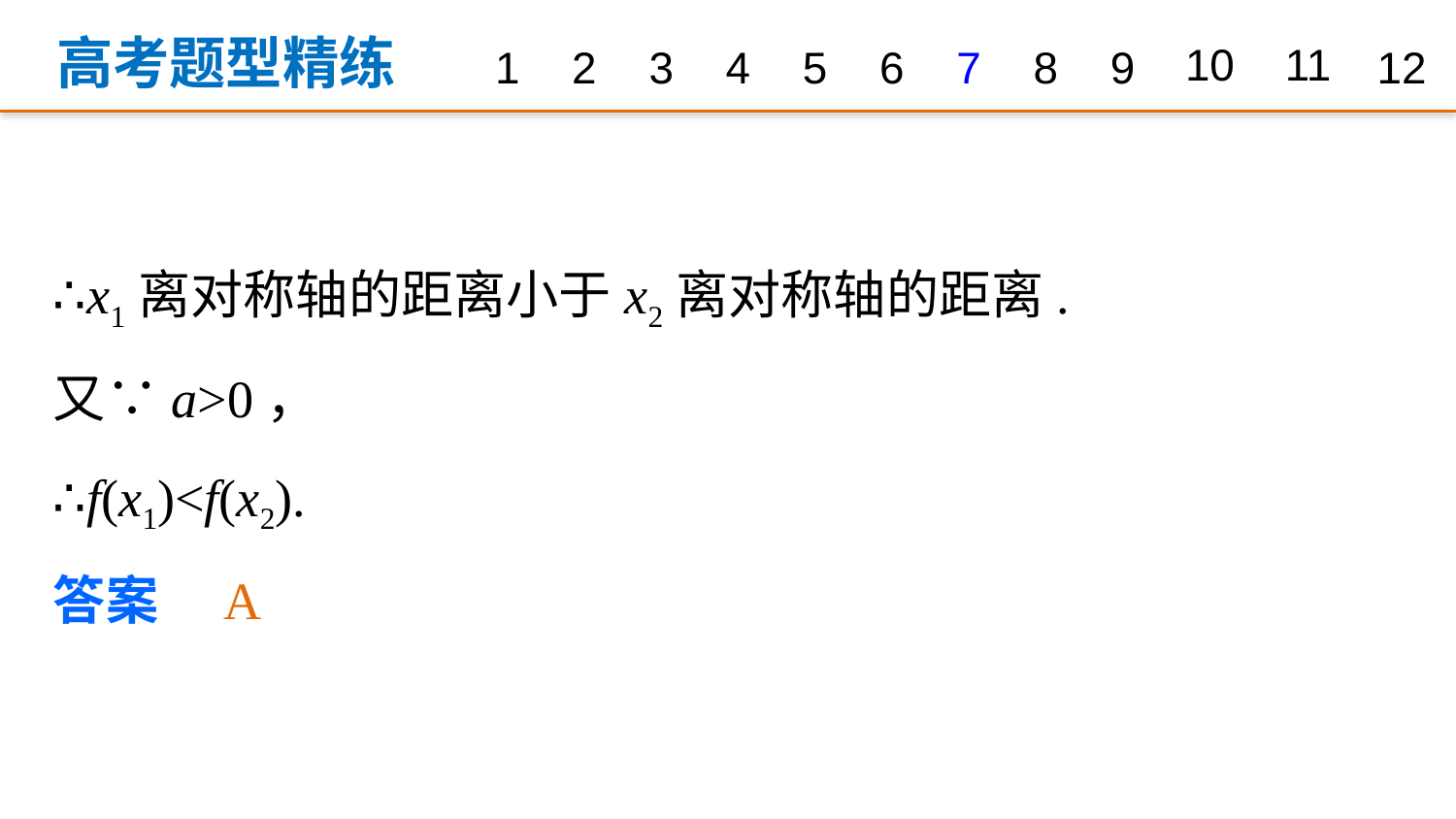

高考题型精练
1
2
3
4
5
6
7
8
9
10
11
12
∴x1离对称轴的距离小于x2离对称轴的距离.
又∵a>0，
∴f(x1)<f(x2).
答案　A